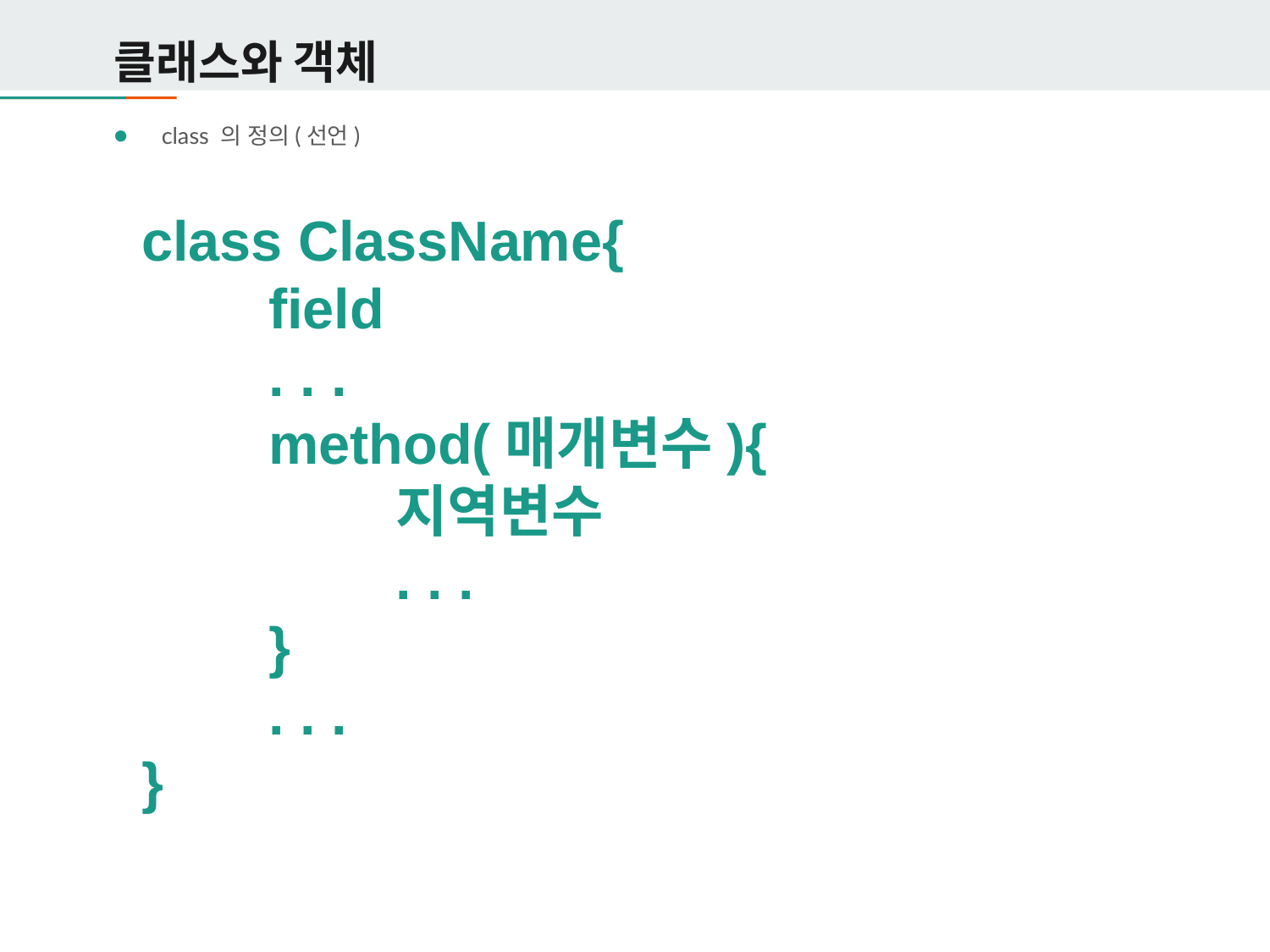

# 클래스와 객체
class 의 정의(선언)

class ClassName{
	field
	. . .
	method(매개변수){
		지역변수
		. . .
	}
	. . .
}